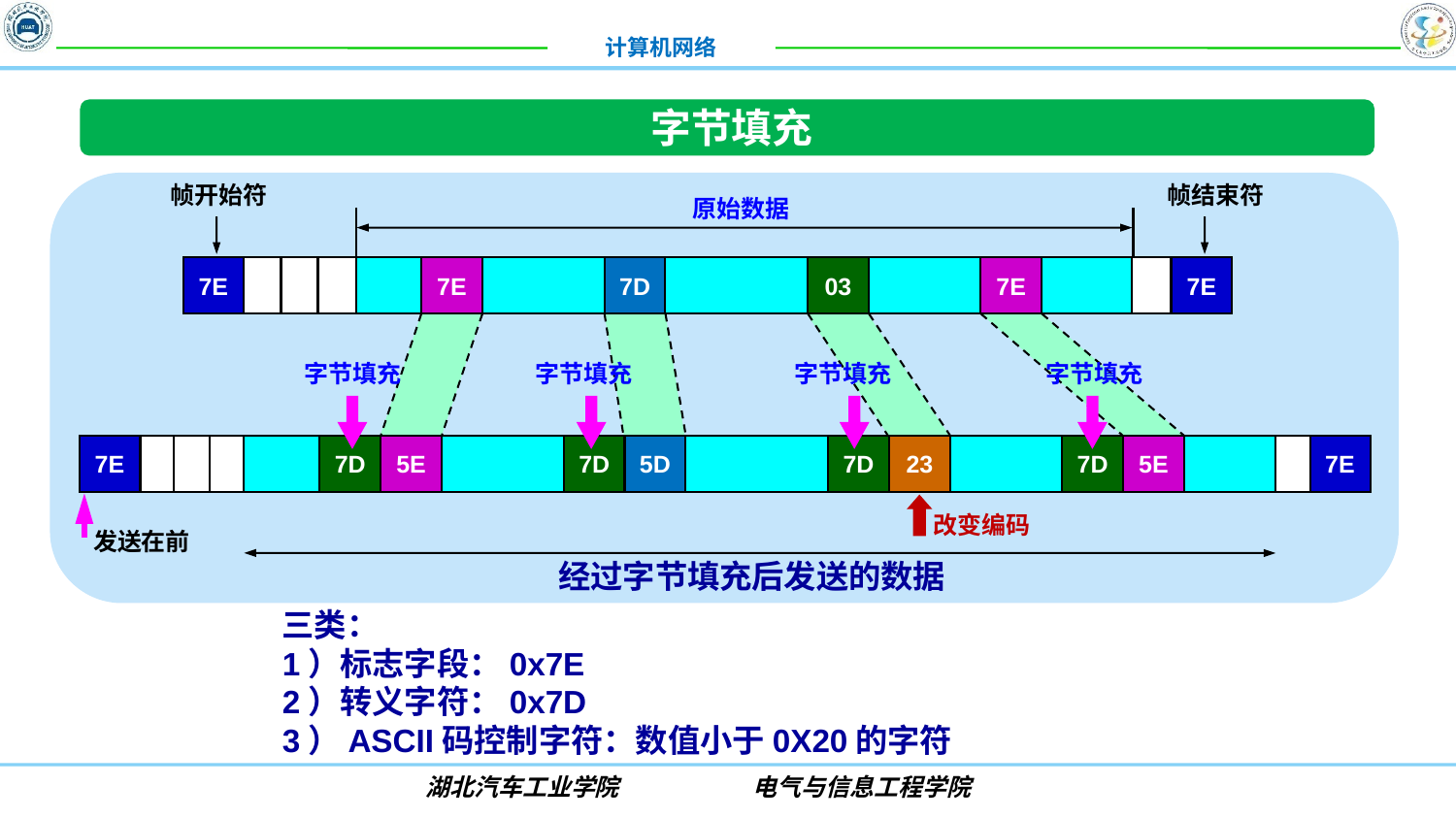

字节填充

帧开始符
帧结束符
原始数据

7E

7E
7D
03
7E

7E

7E

7D
5E
7D
5D
7D
23
7D
5E

7E

发送在前
经过字节填充后发送的数据

字节填充
字节填充
字节填充
字节填充

改变编码
三类：
1）标志字段：0x7E
2）转义字符：0x7D
3）ASCII码控制字符：数值小于0X20的字符